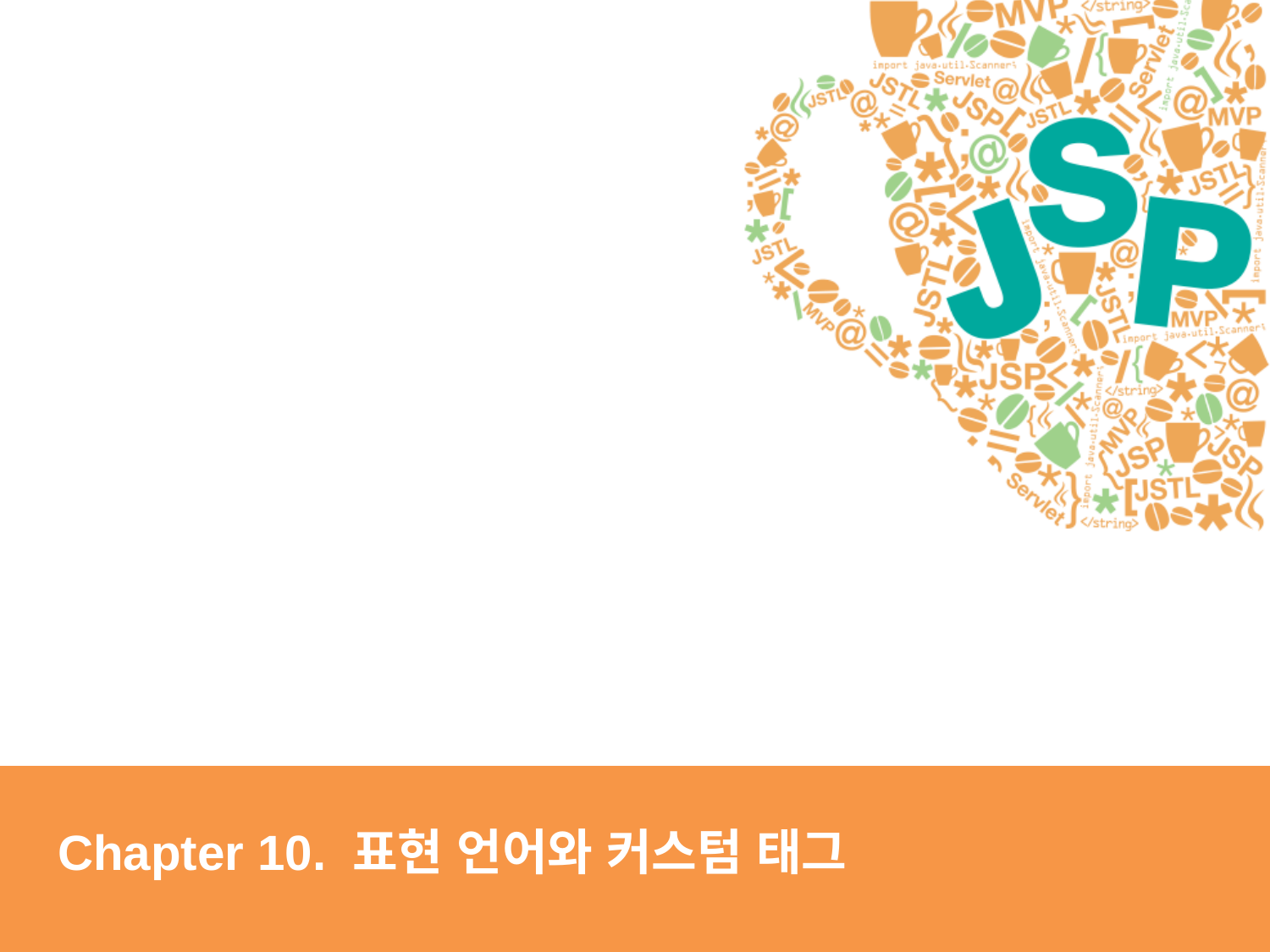

# Chapter 10. 표현 언어와 커스텀 태그